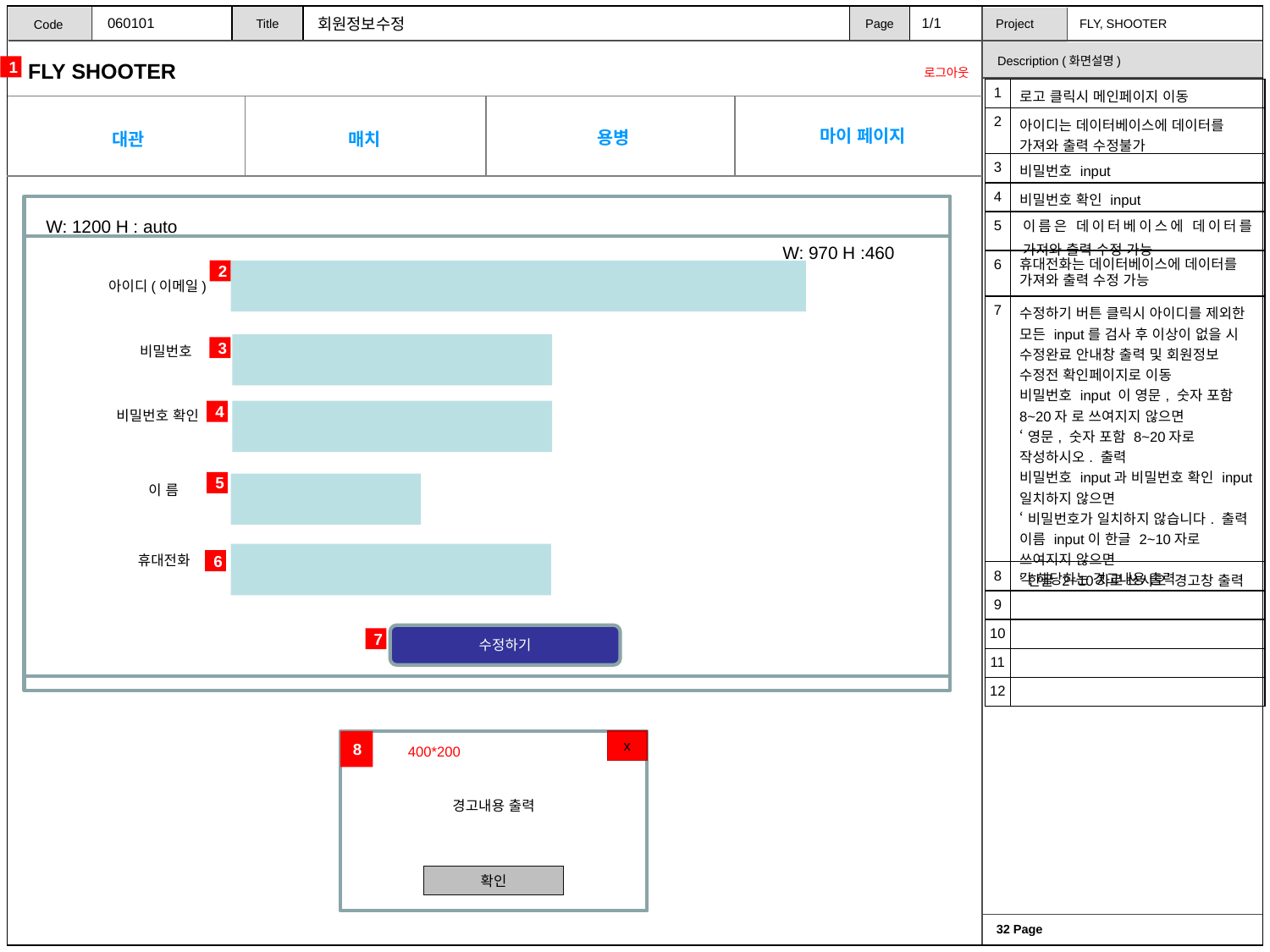

060101
1/1
회원정보수정
1
| 1 | 로고 클릭시 메인페이지 이동 |
| --- | --- |
| 2 | 아이디는 데이터베이스에 데이터를 가져와 출력 수정불가 |
| 3 | 비밀번호 input |
| 4 | 비밀번호 확인 input |
| 5 | 이름은 데이터베이스에 데이터를 가져와 출력 수정 가능 |
| 6 | 휴대전화는 데이터베이스에 데이터를 가져와 출력 수정 가능 |
| 7 | 수정하기 버튼 클릭시 아이디를 제외한 모든 input를 검사 후 이상이 없을 시 수정완료 안내창 출력 및 회원정보 수정전 확인페이지로 이동 비밀번호 input 이 영문, 숫자 포함 8~20자 로 쓰여지지 않으면 ‘영문, 숫자 포함 8~20자로 작성하시오. 출력 비밀번호 input과 비밀번호 확인 input 일치하지 않으면 ‘비밀번호가 일치하지 않습니다. 출력 이름 input이 한글 2~10자로 쓰여지지 않으면 ‘한글 2~10자로 쓰시오’ 경고창 출력 |
| 8 | 각 해당하는 경고내용 출력 |
| 9 |  |
| 10 |  |
| 11 |  |
| 12 |  |

W: 1200 H : auto

W: 970 H :460
2

아이디(이메일)

비밀번호
3
비밀번호 확인
4

5

이 름

휴대전화
6
수정하기
7

8
x
400*200
경고내용 출력
확인